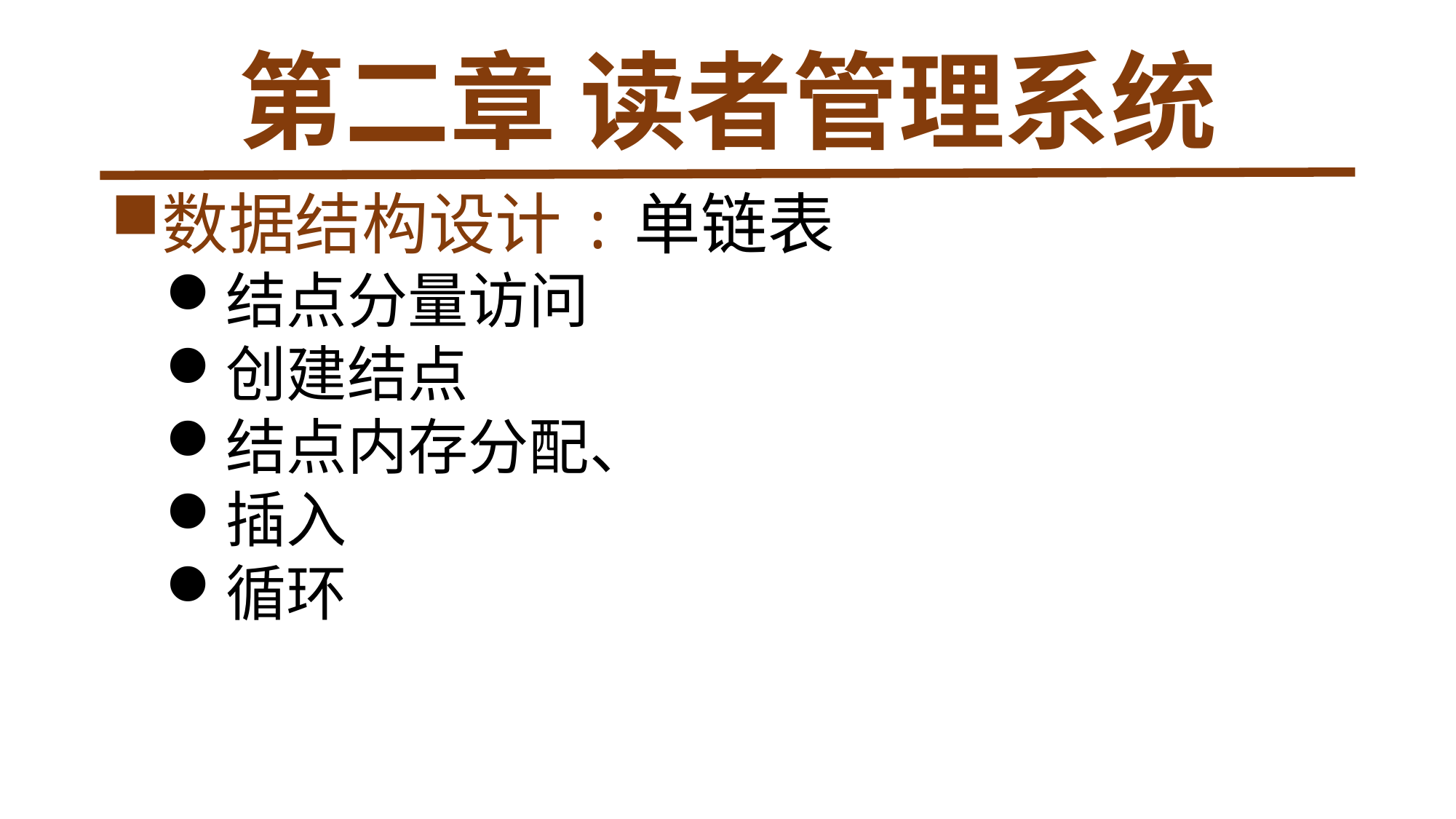

# 第二章 读者管理系统
数据结构设计:单链表
结点分量访问
创建结点
结点内存分配、
插入
循环